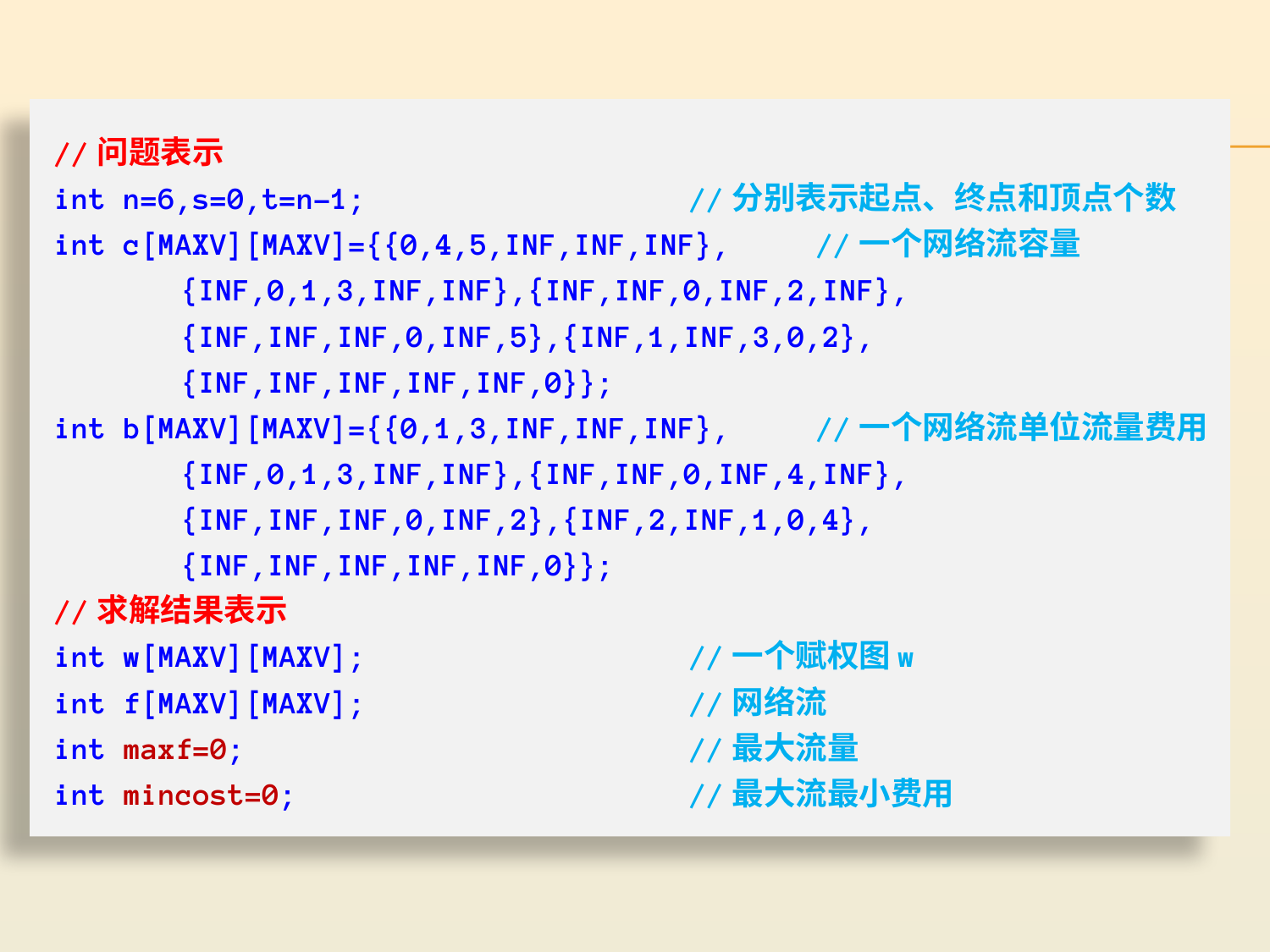

//问题表示
int n=6,s=0,t=n-1;			//分别表示起点、终点和顶点个数
int c[MAXV][MAXV]={{0,4,5,INF,INF,INF}, 	//一个网络流容量
	{INF,0,1,3,INF,INF},{INF,INF,0,INF,2,INF},
	{INF,INF,INF,0,INF,5},{INF,1,INF,3,0,2},
	{INF,INF,INF,INF,INF,0}};
int b[MAXV][MAXV]={{0,1,3,INF,INF,INF},	//一个网络流单位流量费用
	{INF,0,1,3,INF,INF},{INF,INF,0,INF,4,INF},
	{INF,INF,INF,0,INF,2},{INF,2,INF,1,0,4},
	{INF,INF,INF,INF,INF,0}};
//求解结果表示
int w[MAXV][MAXV];			//一个赋权图w
int f[MAXV][MAXV];			//网络流
int maxf=0;				//最大流量
int mincost=0;				//最大流最小费用